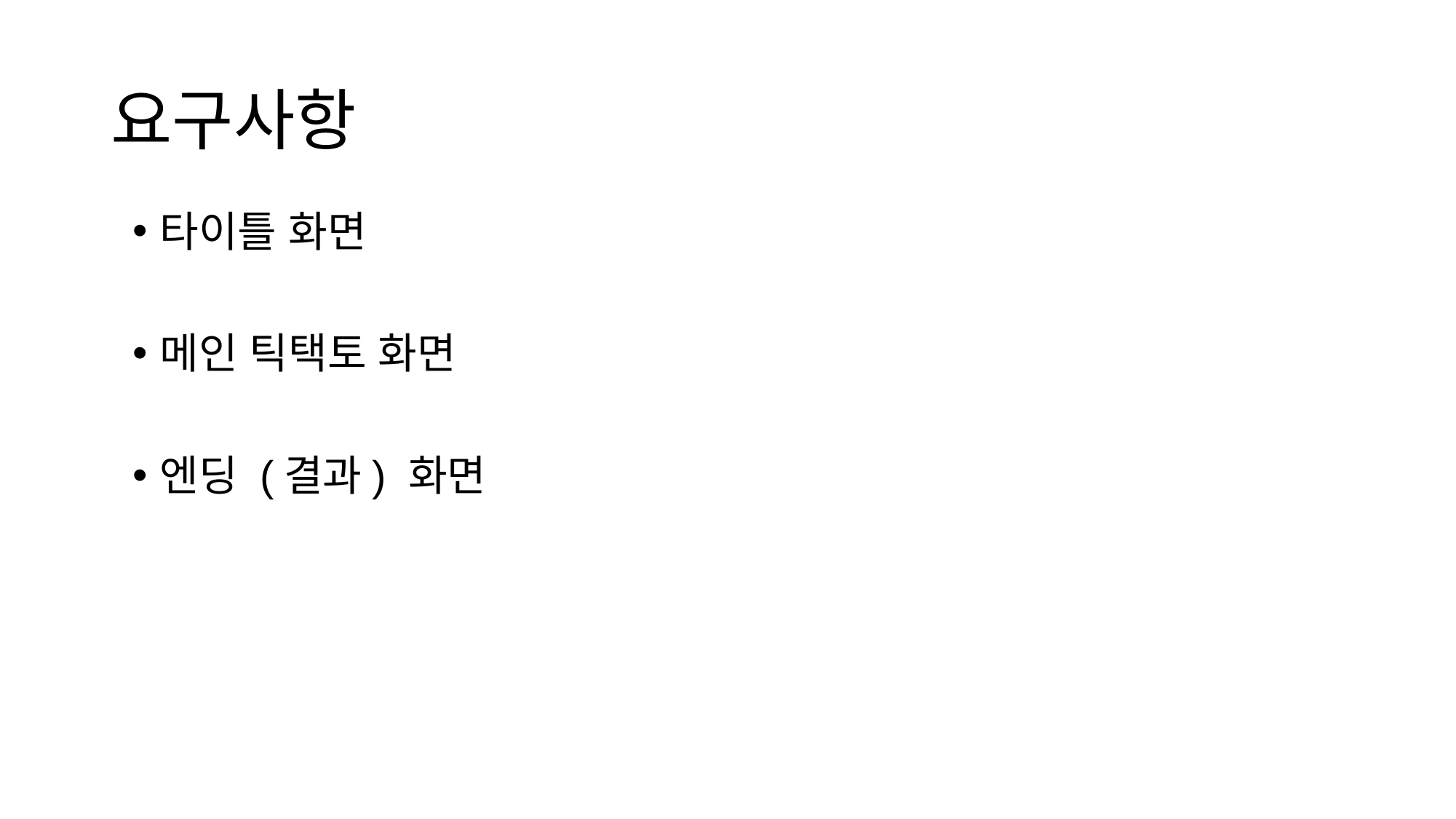

# 요구사항
타이틀 화면

메인 틱택토 화면

엔딩 (결과) 화면